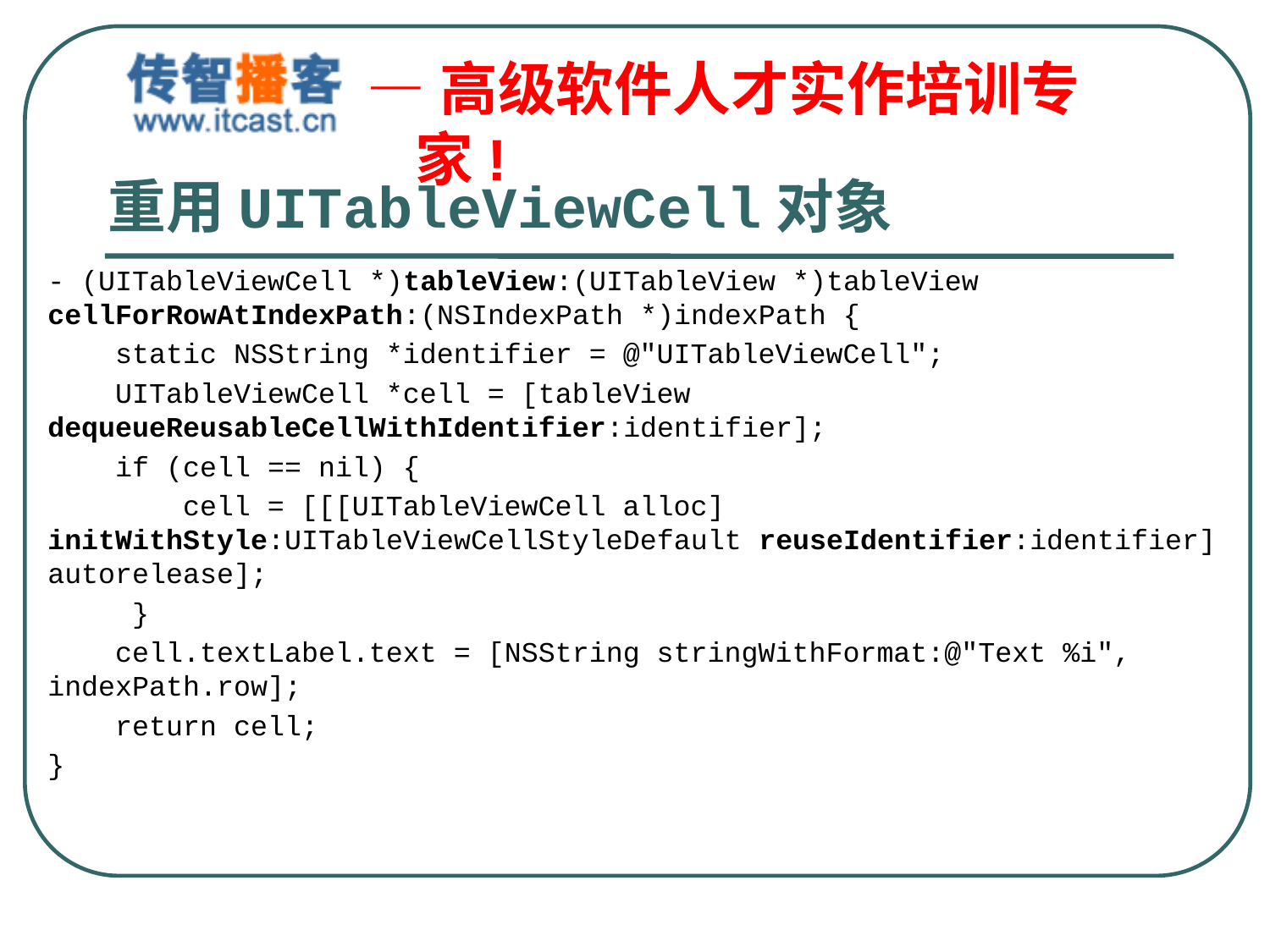

# 重用UITableViewCell对象
- (UITableViewCell *)tableView:(UITableView *)tableView cellForRowAtIndexPath:(NSIndexPath *)indexPath {
    static NSString *identifier = @"UITableViewCell";
    UITableViewCell *cell = [tableView dequeueReusableCellWithIdentifier:identifier];
    if (cell == nil) {
        cell = [[[UITableViewCell alloc] initWithStyle:UITableViewCellStyleDefault reuseIdentifier:identifier] autorelease];
     }
    cell.textLabel.text = [NSString stringWithFormat:@"Text %i", indexPath.row];
    return cell;
}